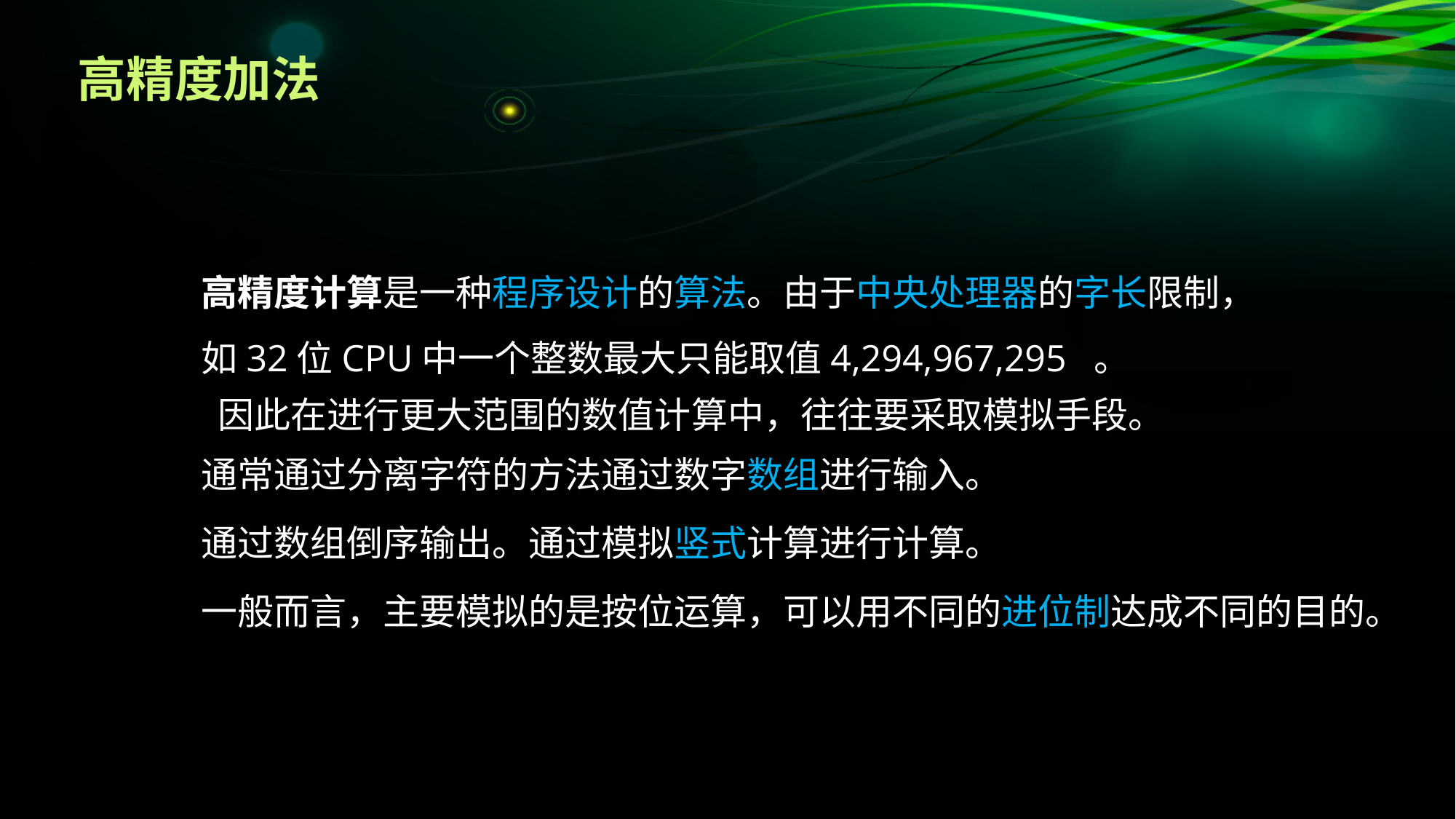

# 高精度加法
高精度计算是一种程序设计的算法。由于中央处理器的字长限制，
如32位CPU中一个整数最大只能取值4,294,967,295 ​ 。
 因此在进行更大范围的数值计算中，往往要采取模拟手段。
通常通过分离字符的方法通过数字数组进行输入。
通过数组倒序输出。通过模拟竖式计算进行计算。
一般而言，主要模拟的是按位运算，可以用不同的进位制达成不同的目的。